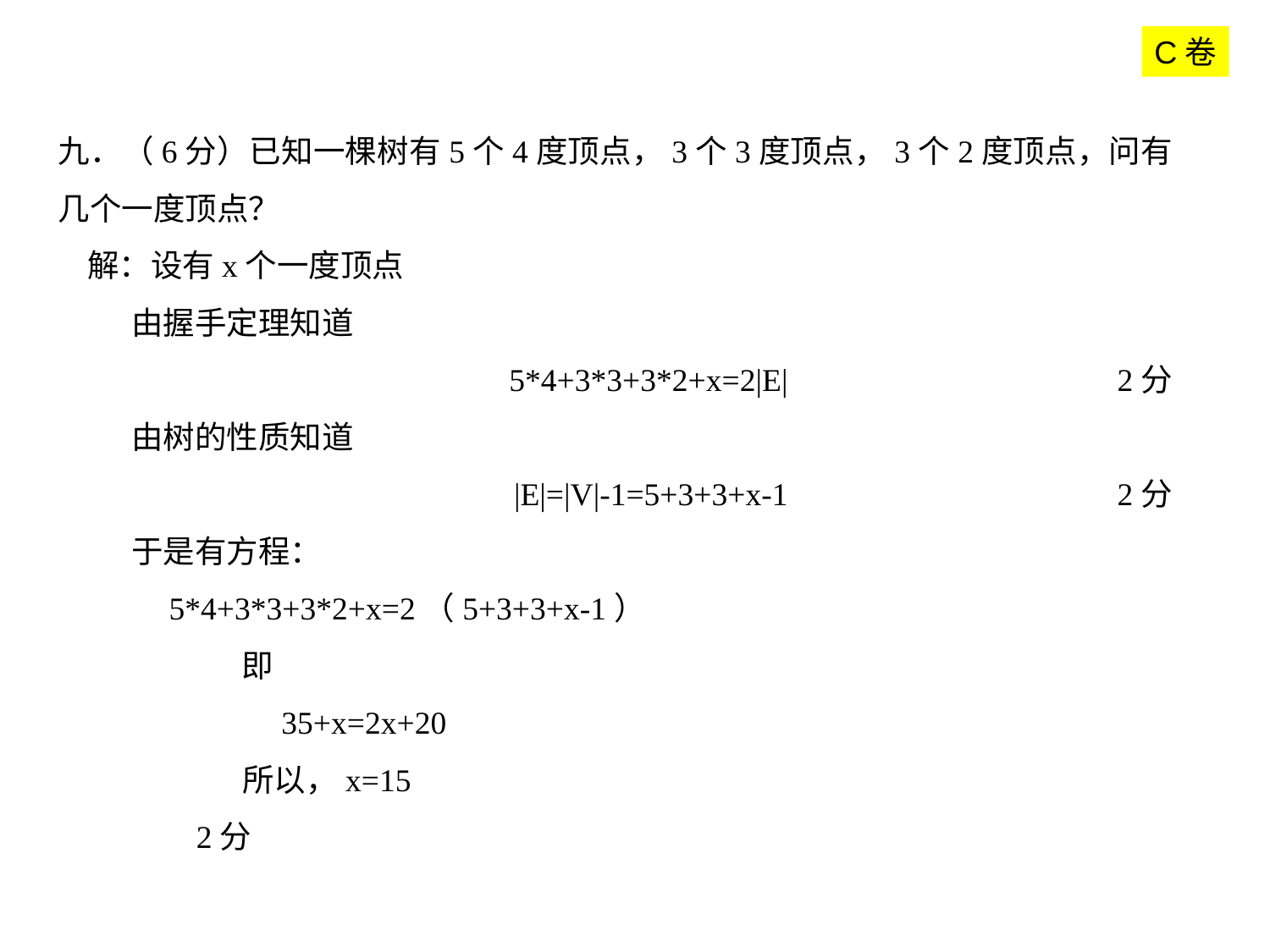

C卷
九．（6分）已知一棵树有5个4度顶点，3个3度顶点，3个2度顶点，问有几个一度顶点？
   解：设有x个一度顶点
    由握手定理知道
         5*4+3*3+3*2+x=2|E|                                         2分
    由树的性质知道
         |E|=|V|-1=5+3+3+x-1                                         2分
    于是有方程：
5*4+3*3+3*2+x=2（5+3+3+x-1）
         即
              35+x=2x+20
         所以，x=15                                                                                                       2分